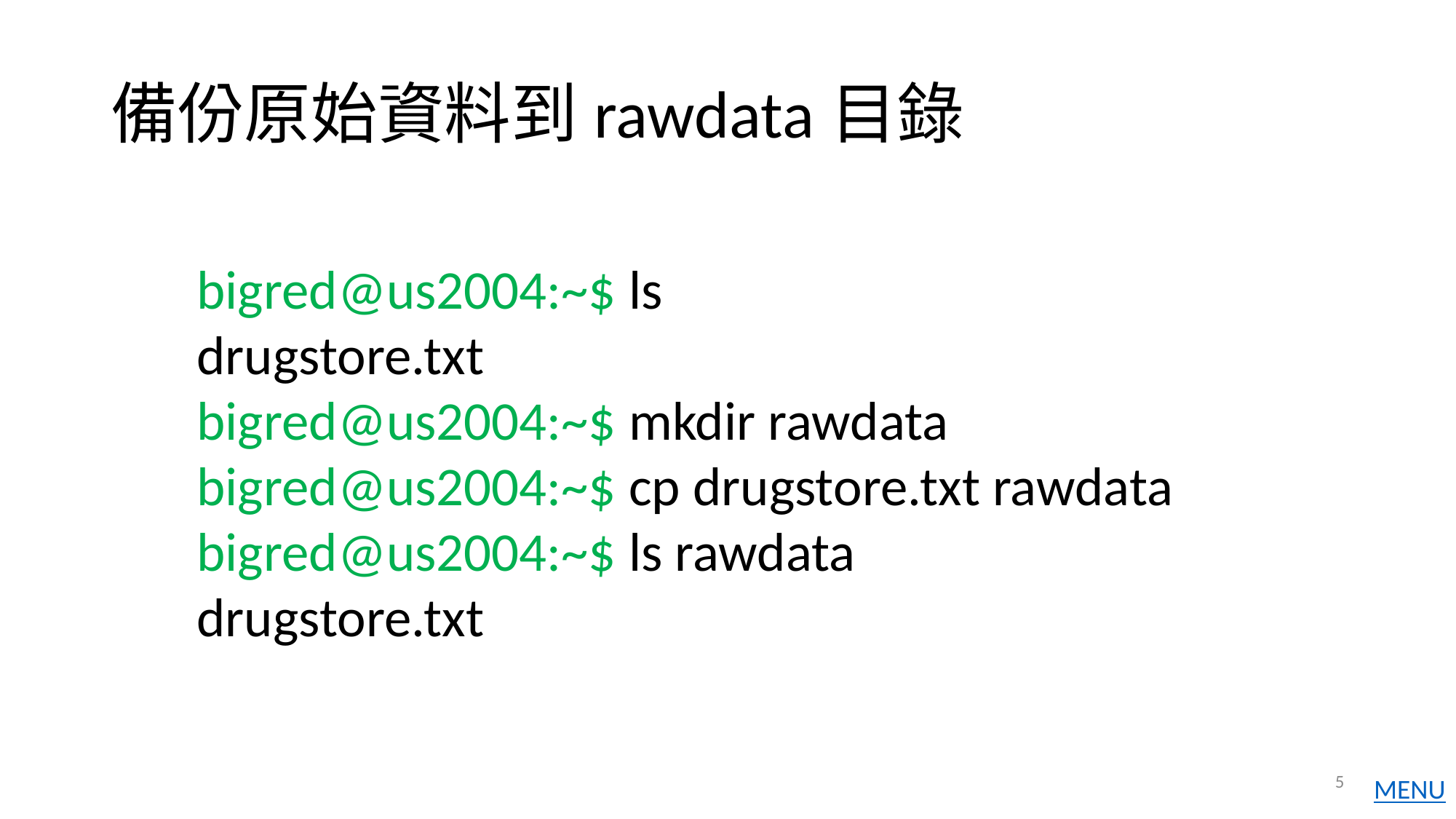

# 備份原始資料到rawdata目錄
bigred@us2004:~$ ls
drugstore.txt
bigred@us2004:~$ mkdir rawdata
bigred@us2004:~$ cp drugstore.txt rawdata
bigred@us2004:~$ ls rawdata
drugstore.txt
5